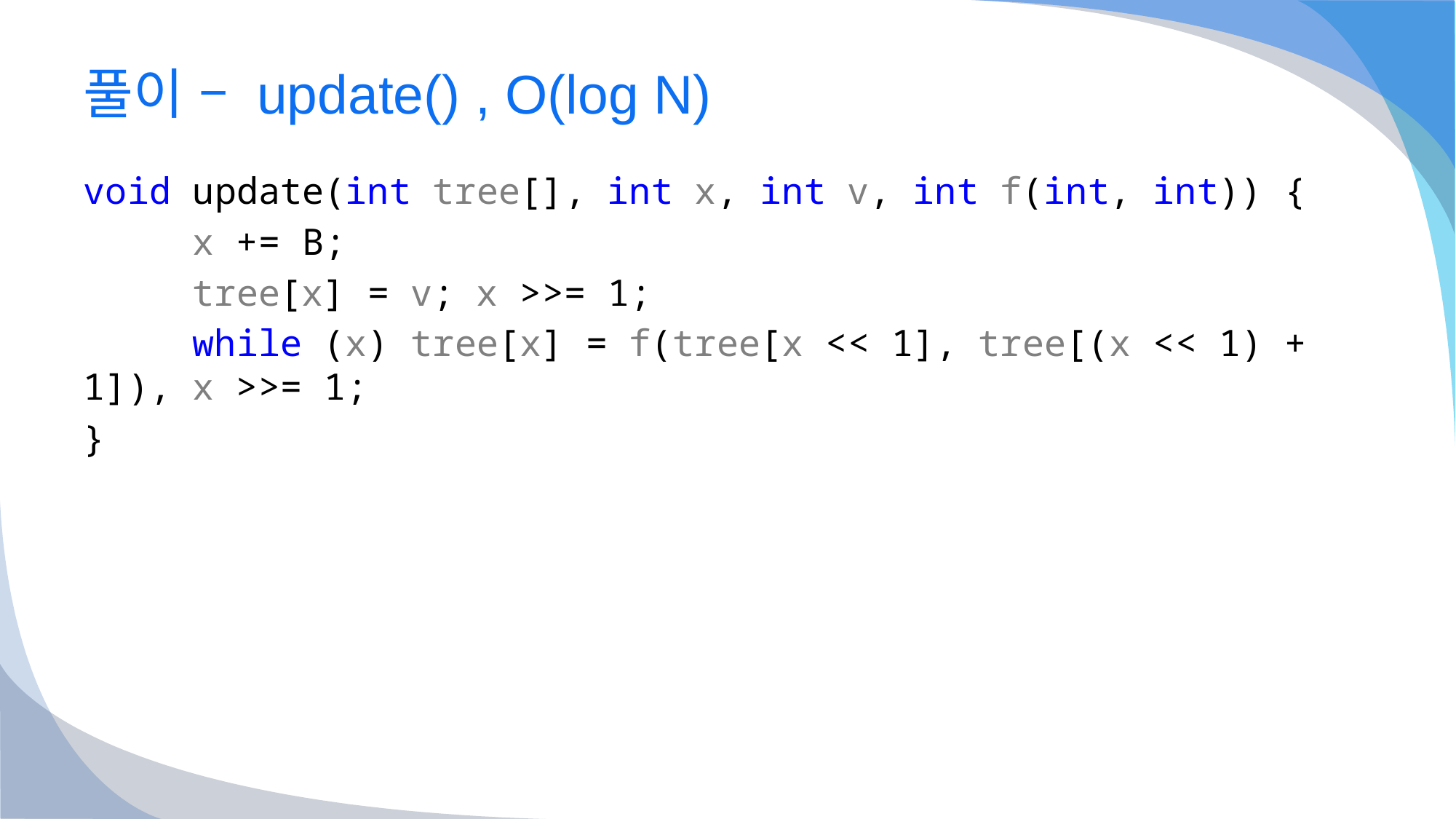

# 풀이 – update() , O(log N)
void update(int tree[], int x, int v, int f(int, int)) {
	x += B;
	tree[x] = v; x >>= 1;
	while (x) tree[x] = f(tree[x << 1], tree[(x << 1) + 1]), x >>= 1;
}